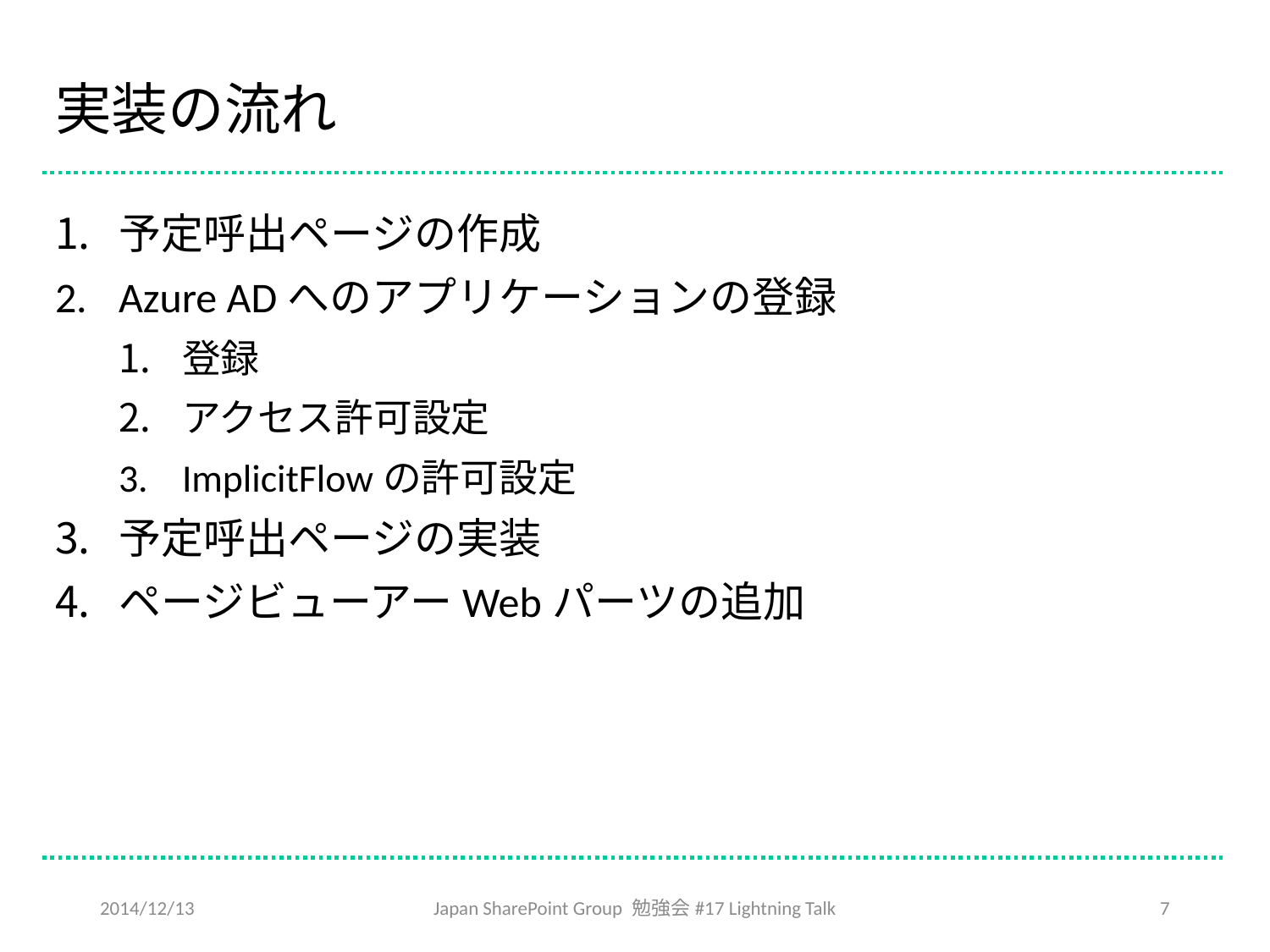

# 実装の流れ
予定呼出ページの作成
Azure ADへのアプリケーションの登録
登録
アクセス許可設定
ImplicitFlowの許可設定
予定呼出ページの実装
ページビューアーWebパーツの追加
2014/12/13
Japan SharePoint Group 勉強会#17 Lightning Talk
7